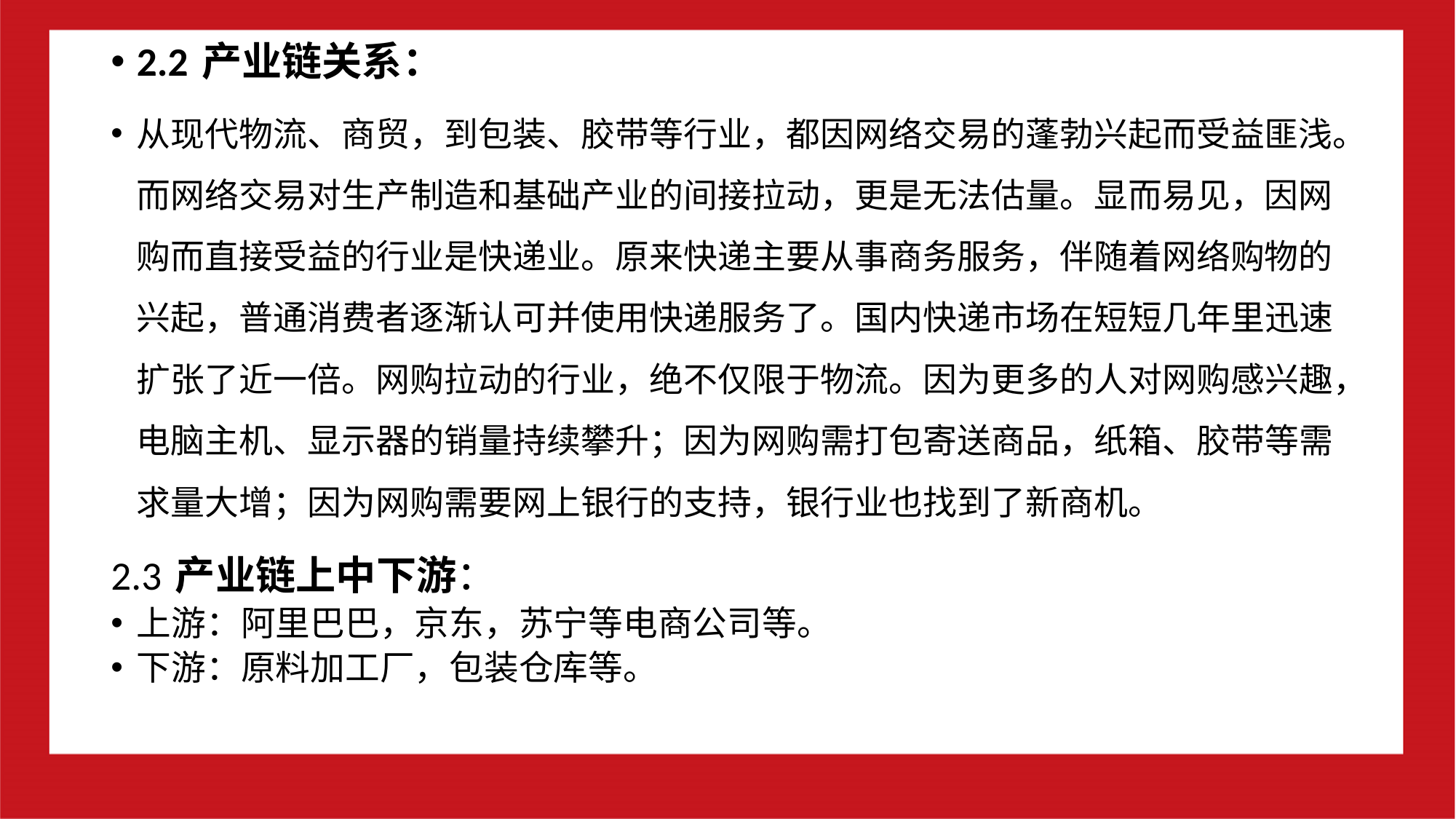

#
2.2 产业链关系：
从现代物流、商贸，到包装、胶带等行业，都因网络交易的蓬勃兴起而受益匪浅。而网络交易对生产制造和基础产业的间接拉动，更是无法估量。显而易见，因网购而直接受益的行业是快递业。原来快递主要从事商务服务，伴随着网络购物的兴起，普通消费者逐渐认可并使用快递服务了。国内快递市场在短短几年里迅速扩张了近一倍。网购拉动的行业，绝不仅限于物流。因为更多的人对网购感兴趣，电脑主机、显示器的销量持续攀升；因为网购需打包寄送商品，纸箱、胶带等需求量大增；因为网购需要网上银行的支持，银行业也找到了新商机。

2.3 产业链上中下游：
上游：阿里巴巴，京东，苏宁等电商公司等。
下游：原料加工厂，包装仓库等。